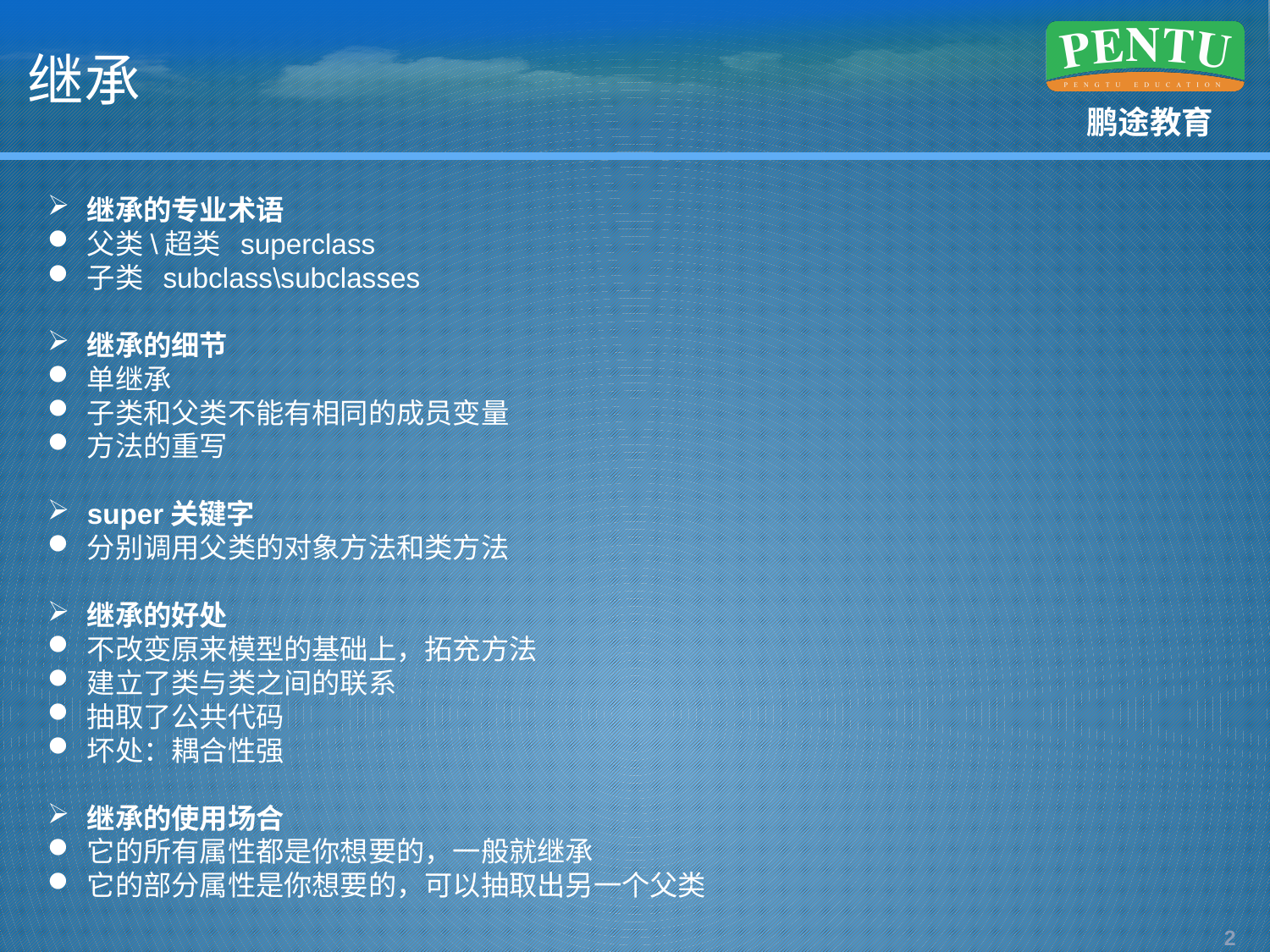

# 继承
继承的专业术语
父类\超类  superclass
子类  subclass\subclasses

继承的细节
单继承
子类和父类不能有相同的成员变量
方法的重写

super关键字
分别调用父类的对象方法和类方法

继承的好处
不改变原来模型的基础上，拓充方法
建立了类与类之间的联系
抽取了公共代码
坏处：耦合性强

继承的使用场合
它的所有属性都是你想要的，一般就继承
它的部分属性是你想要的，可以抽取出另一个父类
2